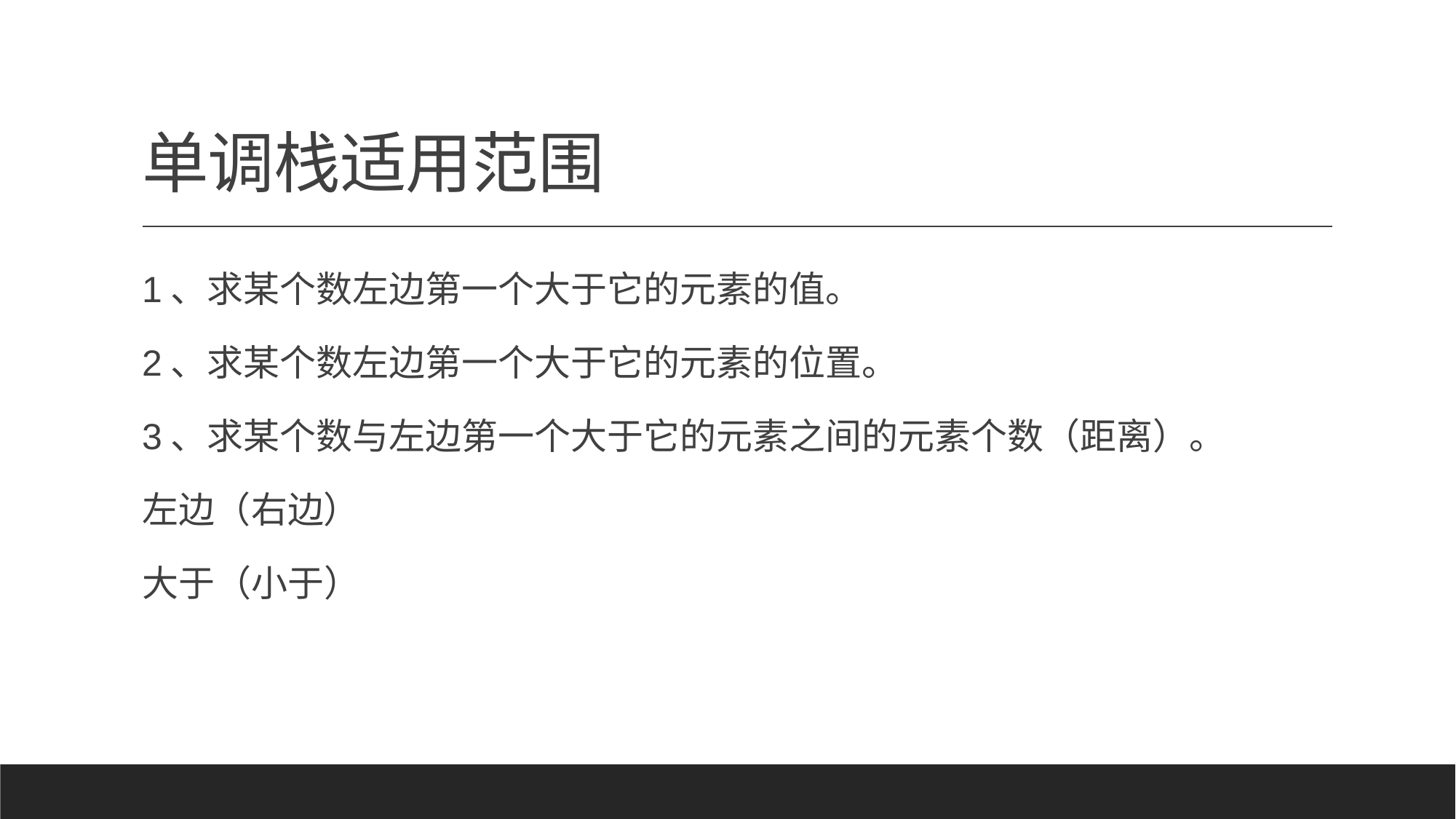

# 单调栈适用范围
1、求某个数左边第一个大于它的元素的值。
2、求某个数左边第一个大于它的元素的位置。
3、求某个数与左边第一个大于它的元素之间的元素个数（距离）。
左边（右边）
大于（小于）